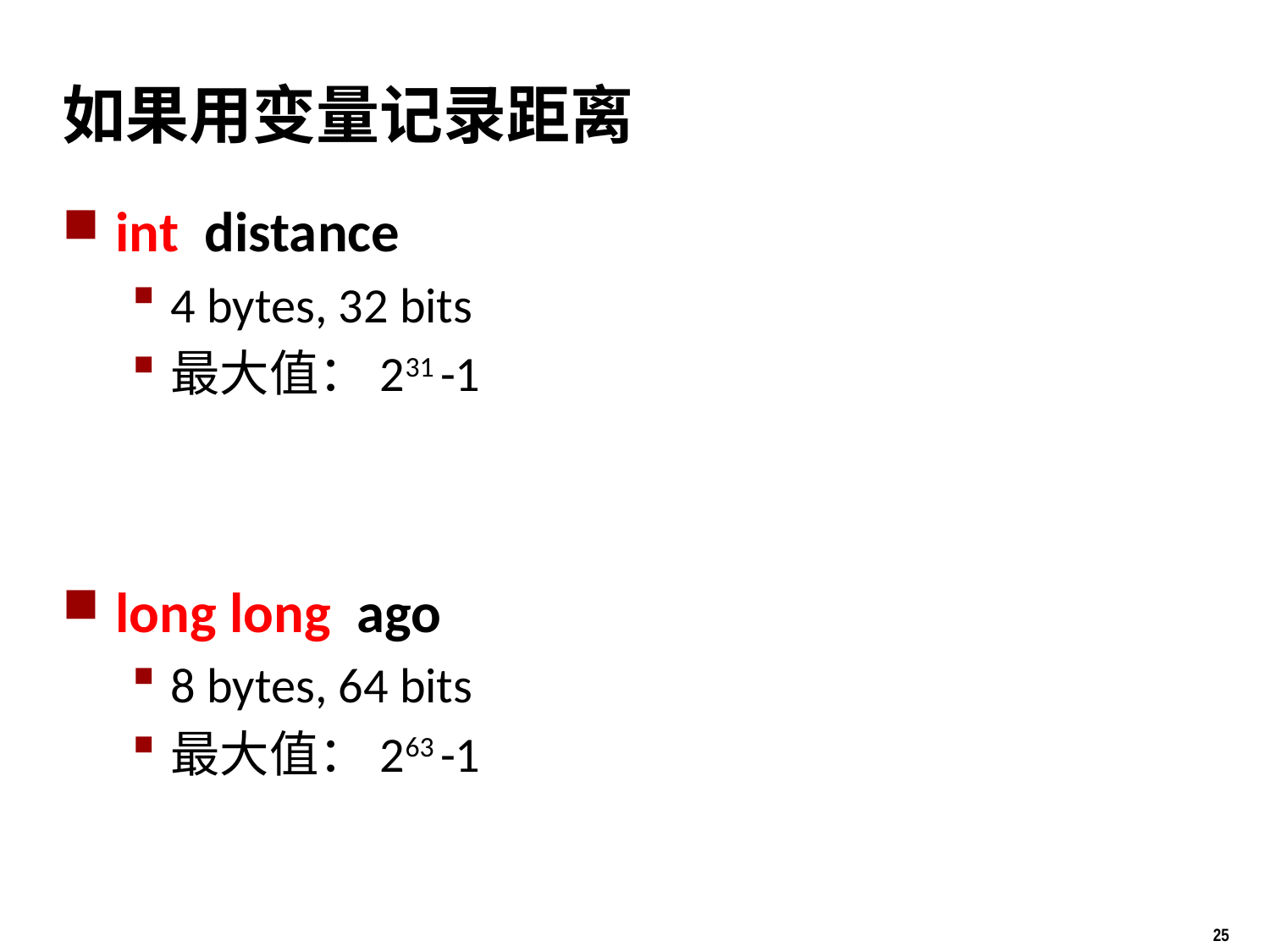

# 如果用变量记录距离
int  distance
4 bytes, 32 bits
最大值：231 -1

long long  ago
8 bytes, 64 bits
最大值：263 -1